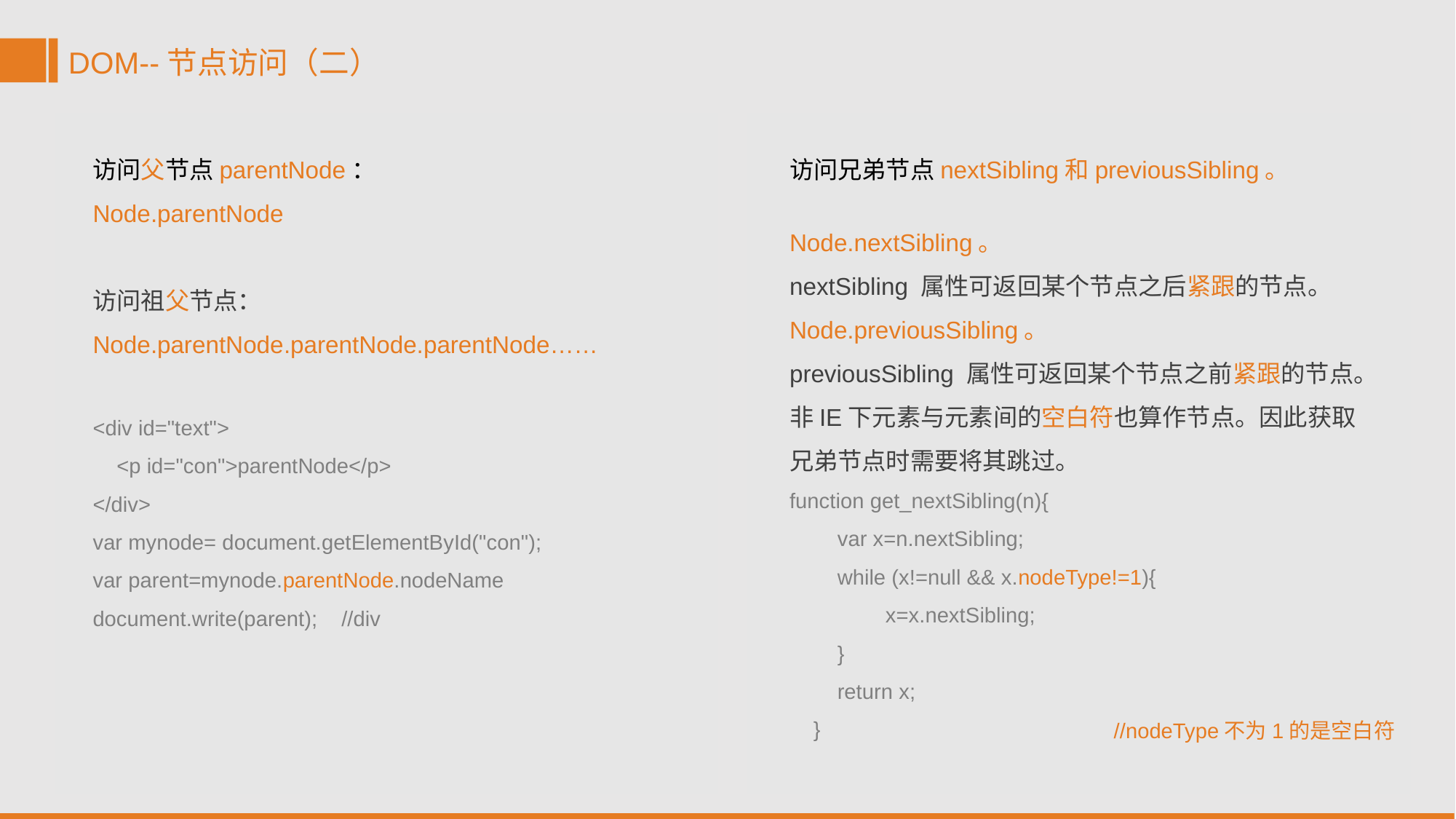

DOM--节点访问（二）

访问父节点parentNode：
Node.parentNode

访问祖父节点：
Node.parentNode.parentNode.parentNode……

<div id="text">
    <p id="con">parentNode</p>
</div>
var mynode= document.getElementById("con");
var parent=mynode.parentNode.nodeName
document.write(parent);    //div

访问兄弟节点nextSibling和previousSibling。

Node.nextSibling。
nextSibling 属性可返回某个节点之后紧跟的节点。
Node.previousSibling。
previousSibling 属性可返回某个节点之前紧跟的节点。
非IE下元素与元素间的空白符也算作节点。因此获取兄弟节点时需要将其跳过。
function get_nextSibling(n){
        var x=n.nextSibling;
        while (x!=null && x.nodeType!=1){
                x=x.nextSibling;
        }
        return x;
    }

//nodeType不为1的是空白符